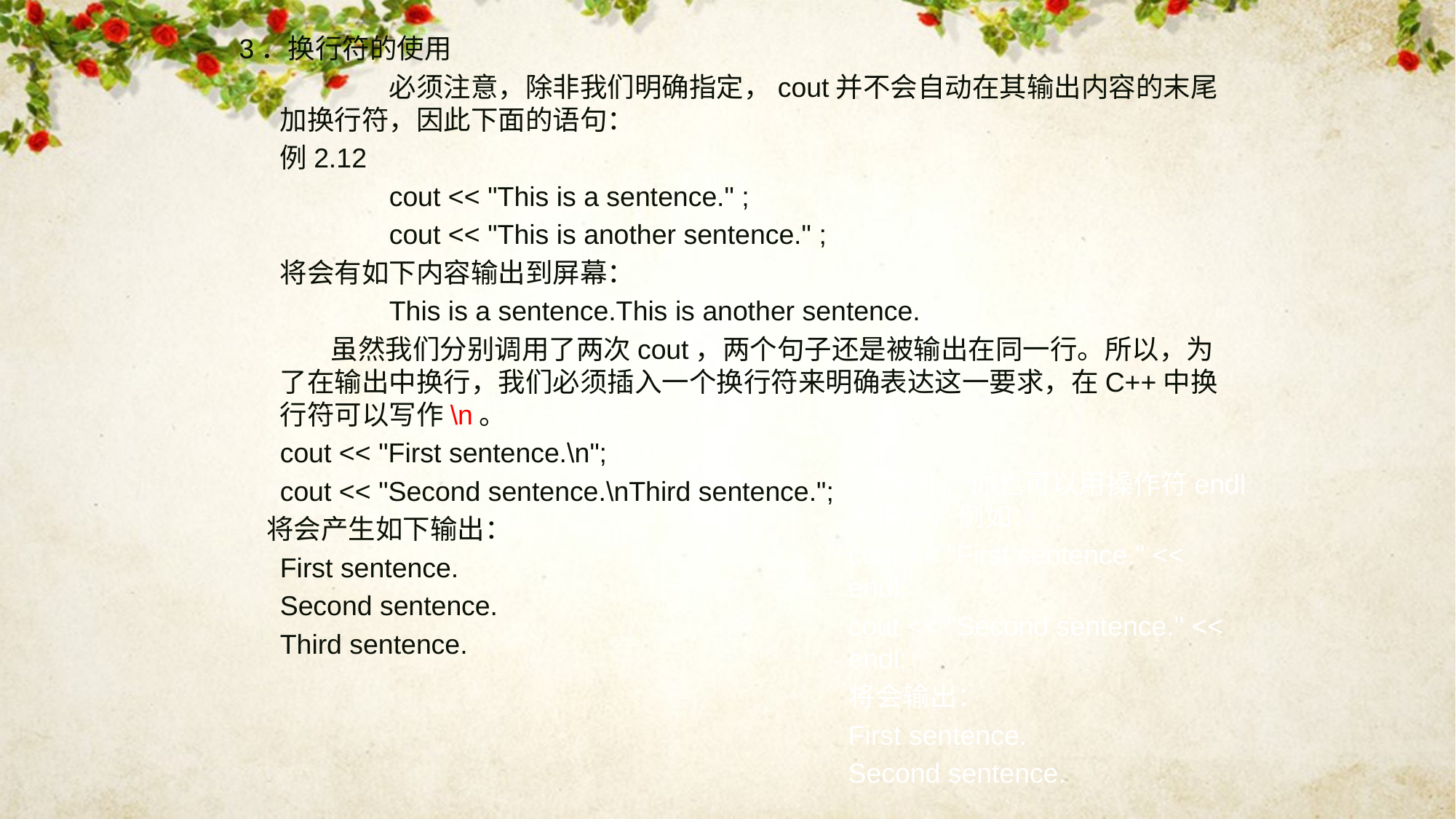

3．换行符的使用
		必须注意，除非我们明确指定，cout并不会自动在其输出内容的末尾加换行符，因此下面的语句：
　	例2.12
		cout << "This is a sentence." ;
		cout << "This is another sentence." ;
　	将会有如下内容输出到屏幕：
　　　	This is a sentence.This is another sentence.
　　      虽然我们分别调用了两次cout，两个句子还是被输出在同一行。所以，为了在输出中换行，我们必须插入一个换行符来明确表达这一要求，在C++中换行符可以写作\n。
	cout << "First sentence.\n";
	cout << "Second sentence.\nThird sentence.";
　将会产生如下输出：
	First sentence.
	Second sentence.
	Third sentence.

#
            另外，你也可以用操作符endl来换行，例如：
	cout << "First sentence." << endl;
	cout << "Second sentence." << endl;
	将会输出：
	First sentence.
	Second sentence.